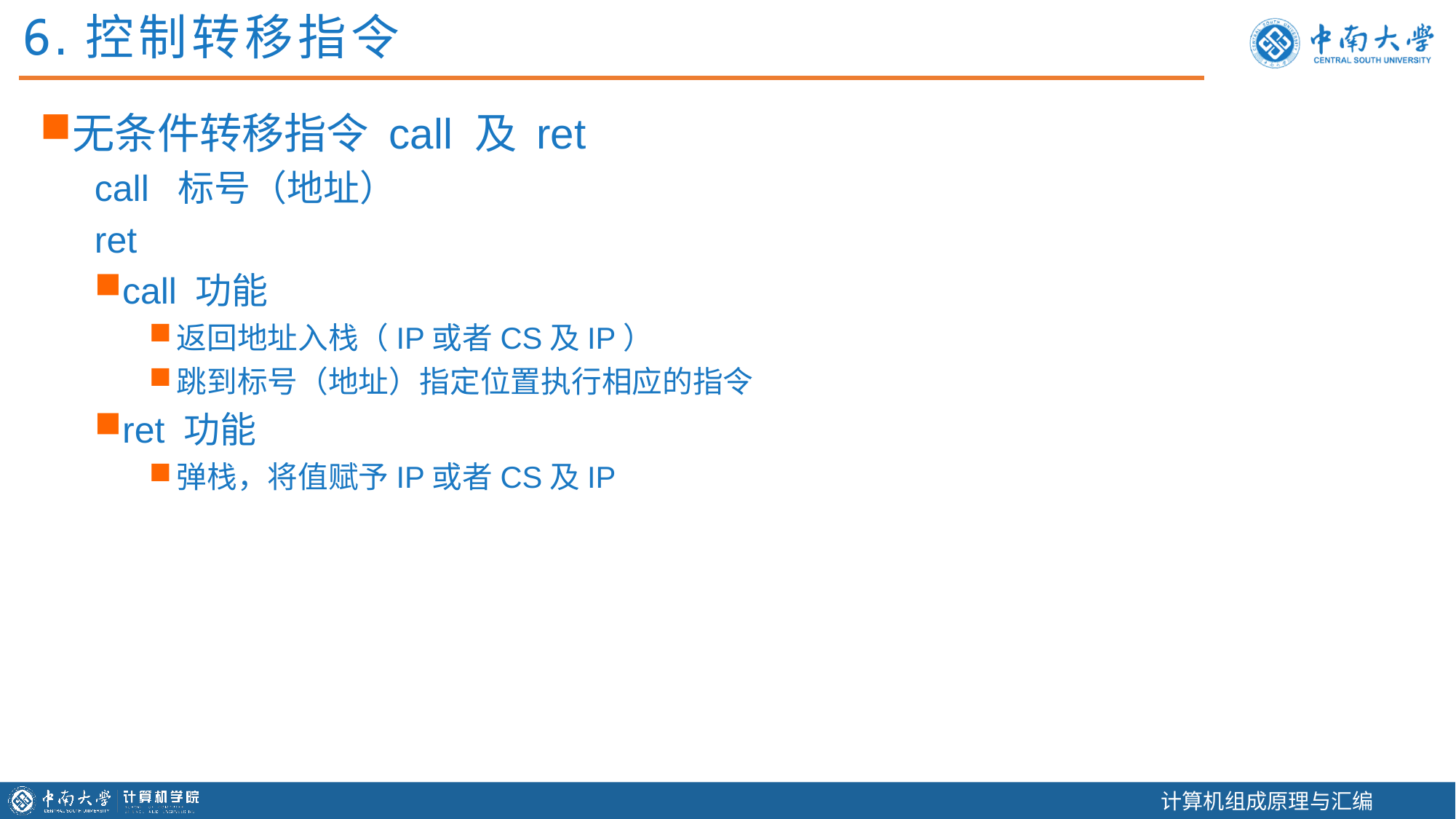

6.控制转移指令
无条件转移指令 call 及 ret
call  标号（地址）
ret
call 功能
返回地址入栈（IP或者CS及IP）
跳到标号（地址）指定位置执行相应的指令
ret 功能
弹栈，将值赋予IP或者CS及IP
66